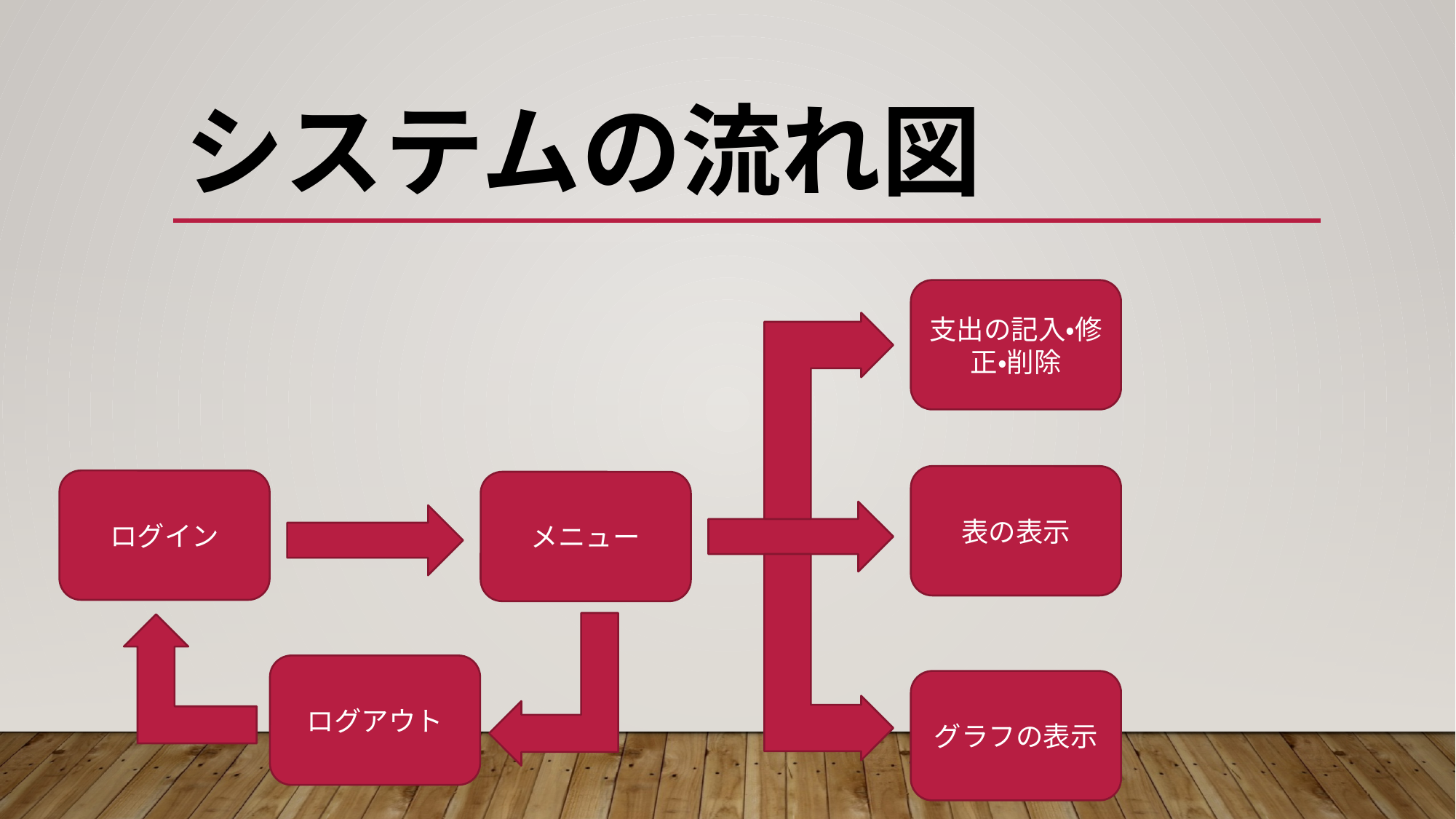

# システムの流れ図
支出の記入・修正・削除

表の表示
ログイン
メニュー

ログアウト
グラフの表示